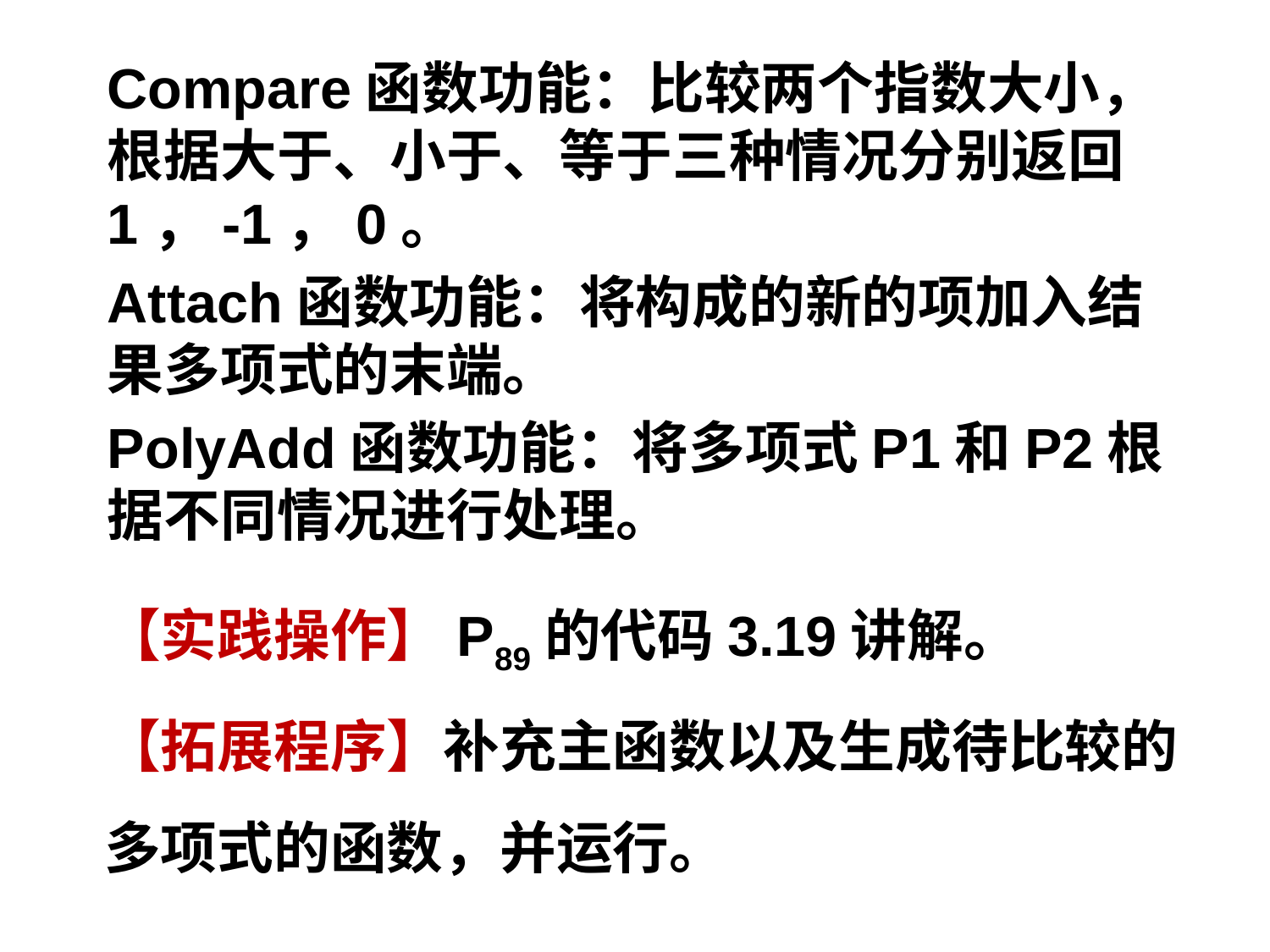

Compare函数功能：比较两个指数大小，根据大于、小于、等于三种情况分别返回1，-1，0。
Attach函数功能：将构成的新的项加入结果多项式的末端。
PolyAdd函数功能：将多项式P1和P2根据不同情况进行处理。
【实践操作】P89的代码3.19讲解。
【拓展程序】补充主函数以及生成待比较的
多项式的函数，并运行。